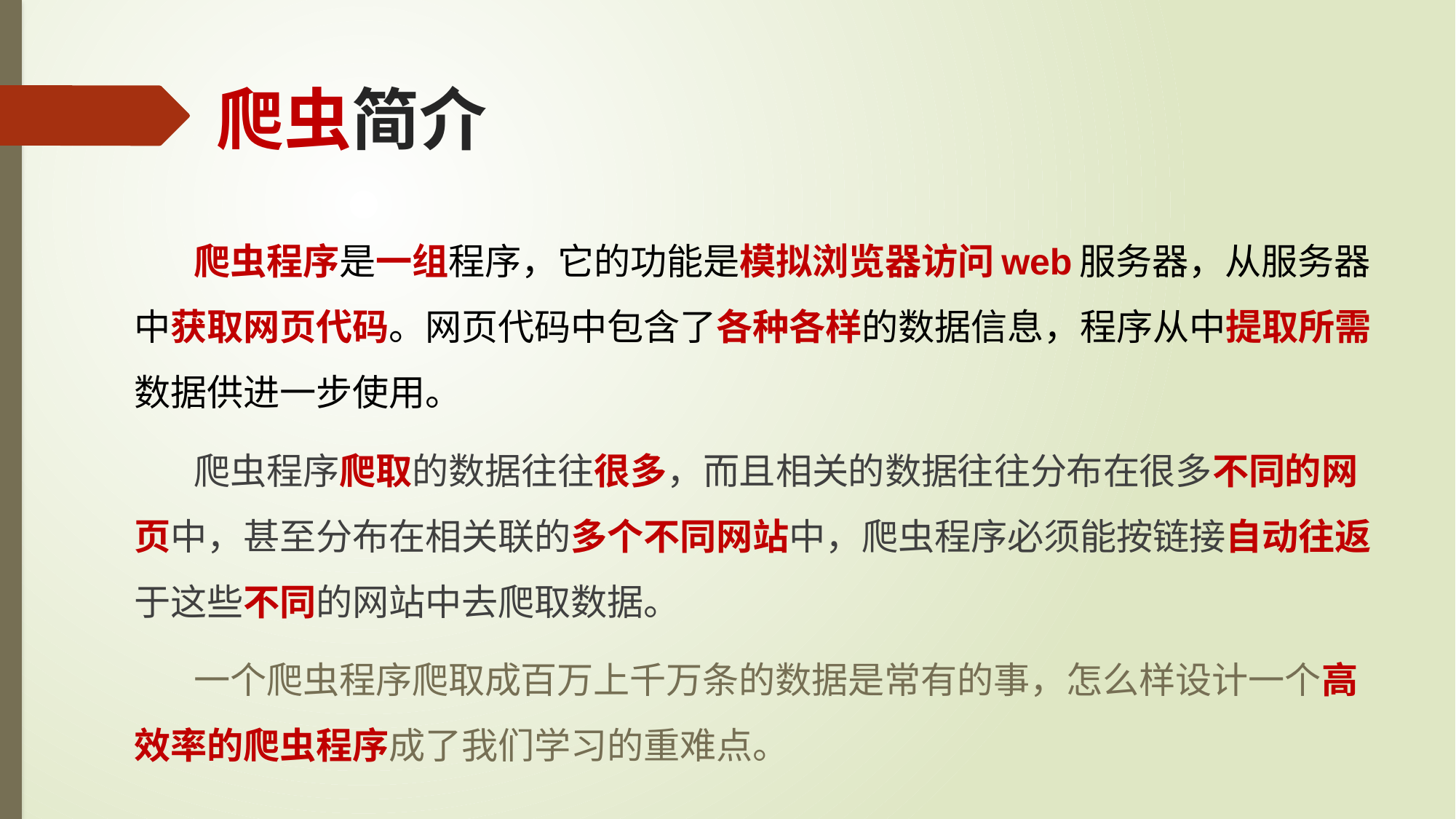

# 爬虫简介
爬虫程序是一组程序，它的功能是模拟浏览器访问web服务器，从服务器中获取网页代码。网页代码中包含了各种各样的数据信息，程序从中提取所需数据供进一步使用。
爬虫程序爬取的数据往往很多，而且相关的数据往往分布在很多不同的网页中，甚至分布在相关联的多个不同网站中，爬虫程序必须能按链接自动往返于这些不同的网站中去爬取数据。
一个爬虫程序爬取成百万上千万条的数据是常有的事，怎么样设计一个高效率的爬虫程序成了我们学习的重难点。